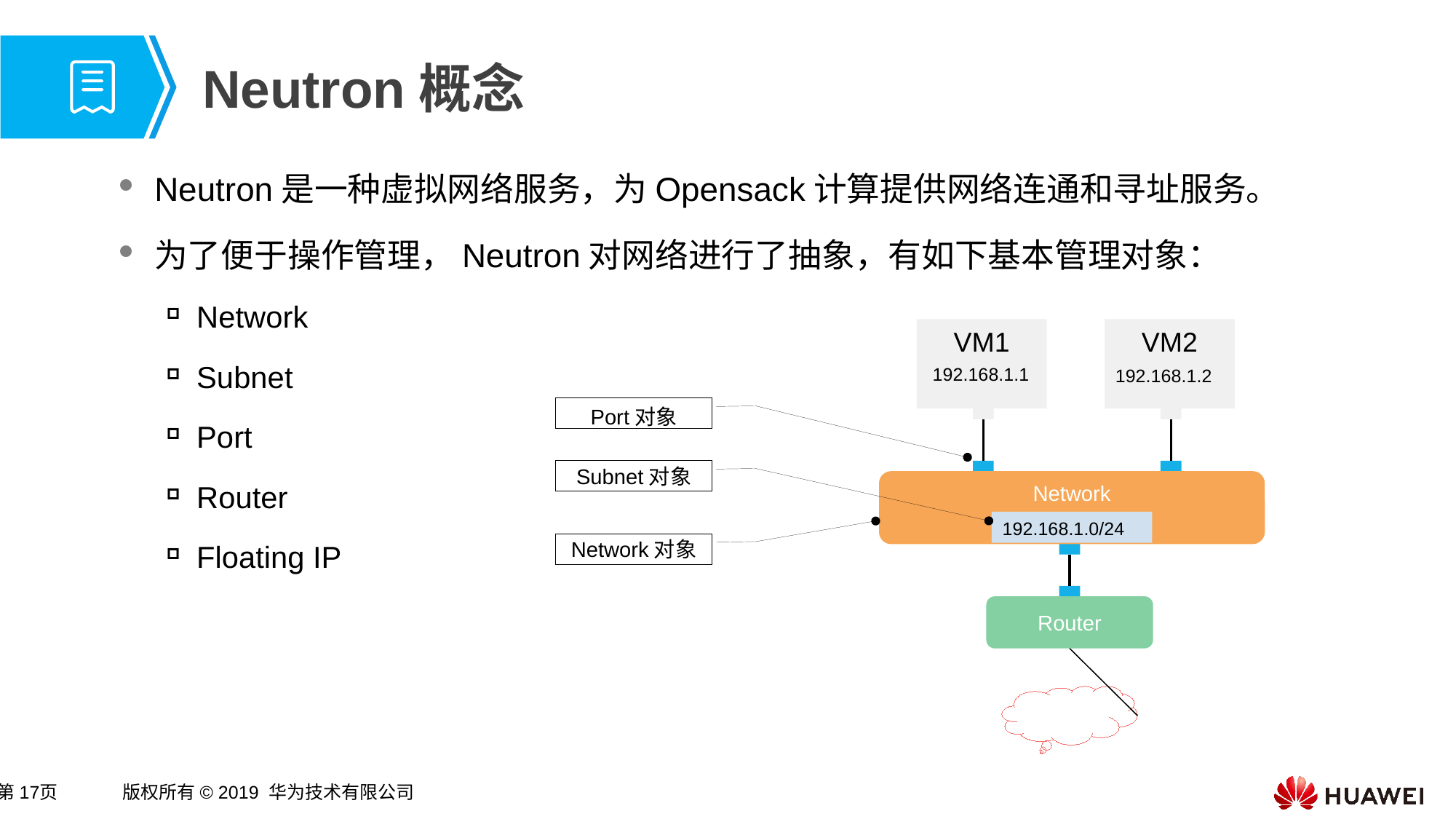

# Neutron概念
Neutron是一种虚拟网络服务，为Opensack计算提供网络连通和寻址服务。
为了便于操作管理，Neutron对网络进行了抽象，有如下基本管理对象：
Network
Subnet
Port
Router
Floating IP

VM1
VM2
192.168.1.1
192.168.1.2
Port对象

Subnet对象

Network
192.168.1.0/24
Network对象

Router